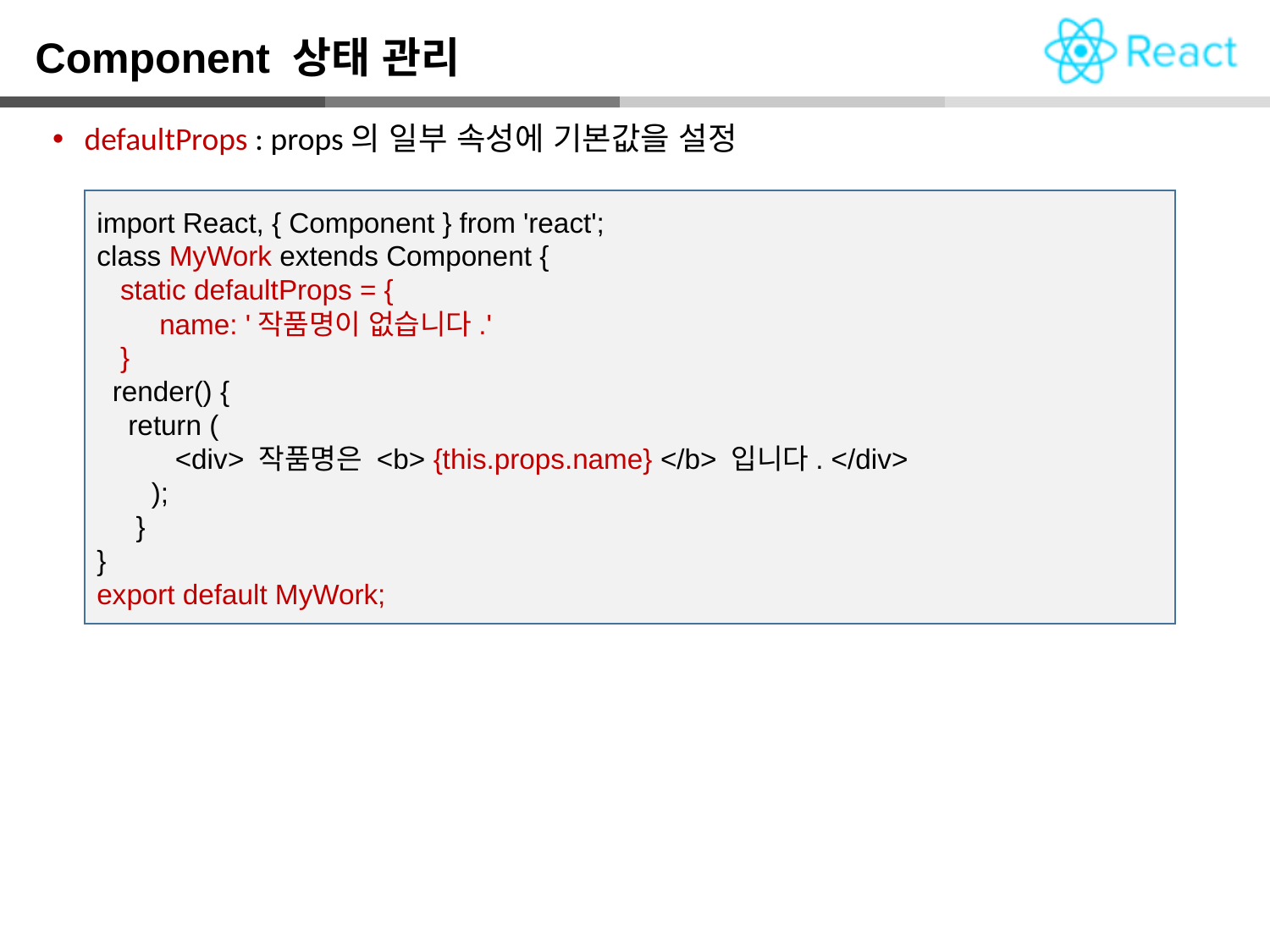

Component 상태 관리
defaultProps : props의 일부 속성에 기본값을 설정
import React, { Component } from 'react';
class MyWork extends Component {
   static defaultProps = {
        name: '작품명이 없습니다.'
   }
  render() {
    return (
          <div> 작품명은 <b> {this.props.name} </b> 입니다. </div>
       );
     }
}
export default MyWork;